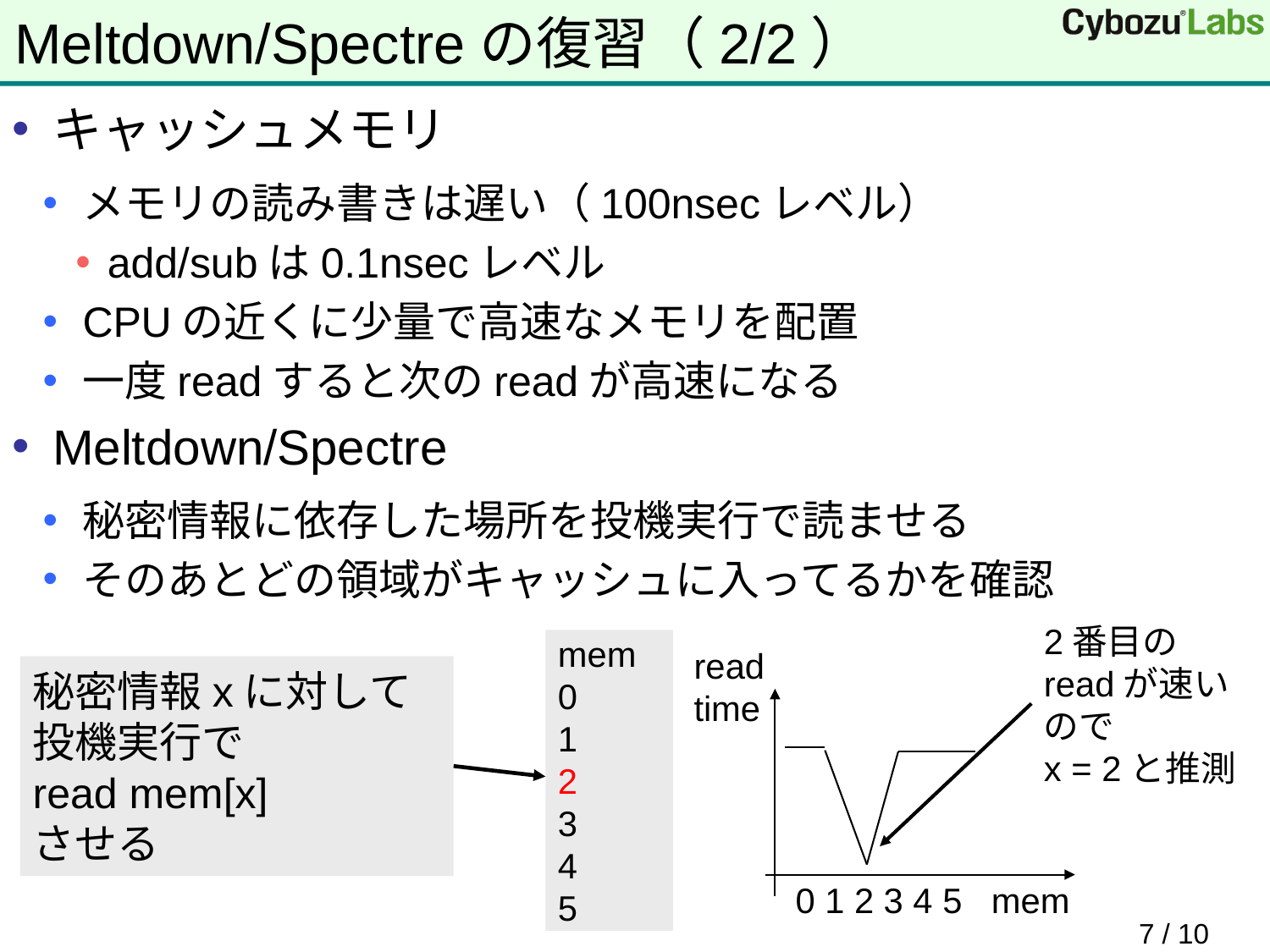

# Meltdown/Spectreの復習（2/2）
キャッシュメモリ
メモリの読み書きは遅い（100nsecレベル）
add/subは0.1nsecレベル
CPUの近くに少量で高速なメモリを配置
一度readすると次のreadが高速になる
Meltdown/Spectre
秘密情報に依存した場所を投機実行で読ませる
そのあとどの領域がキャッシュに入ってるかを確認
mem
0
1
2
3
4
5
2番目のreadが速いので
x = 2と推測
秘密情報xに対して
投機実行で
read mem[x]
させる
read
time
0 1 2 3 4 5   mem
    7 / 10